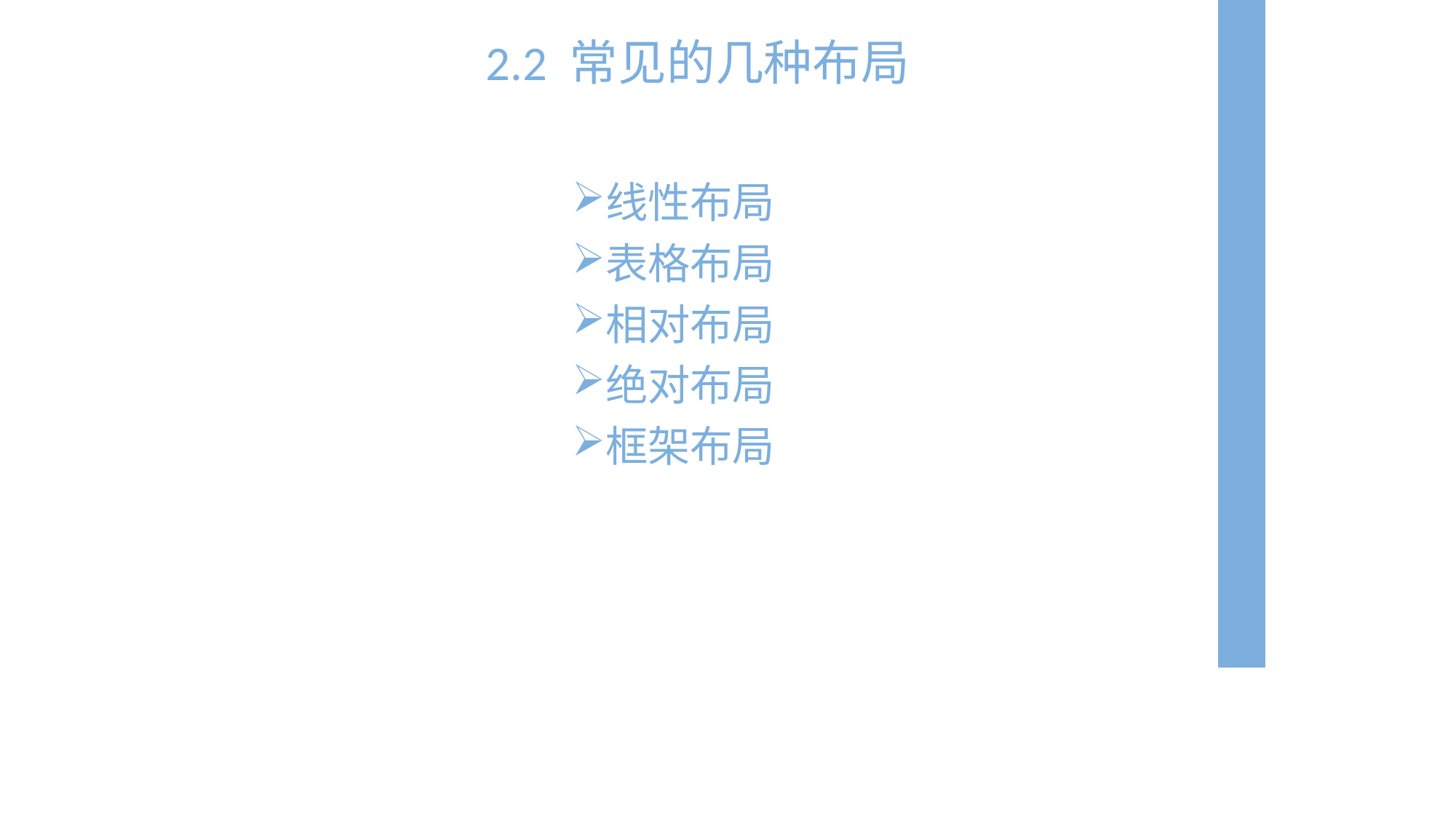

2.2 常见的几种布局
线性布局
表格布局
相对布局
绝对布局
框架布局